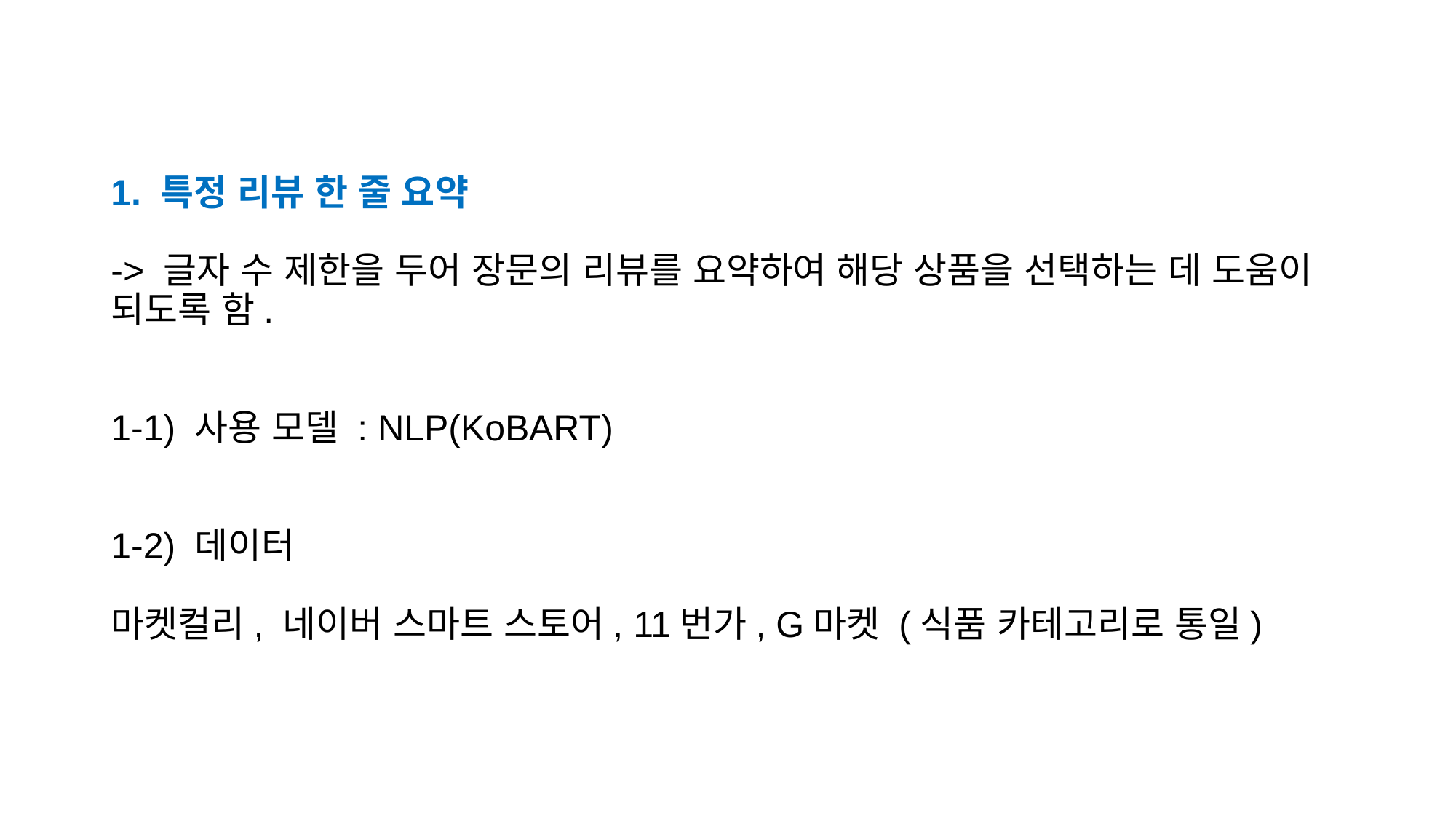

# 1. 특정 리뷰 한 줄 요약 -> 글자 수 제한을 두어 장문의 리뷰를 요약하여 해당 상품을 선택하는 데 도움이 되도록 함. 1-1) 사용 모델 : NLP(KoBART) 1-2) 데이터 마켓컬리, 네이버 스마트 스토어, 11번가, G마켓 (식품 카테고리로 통일)